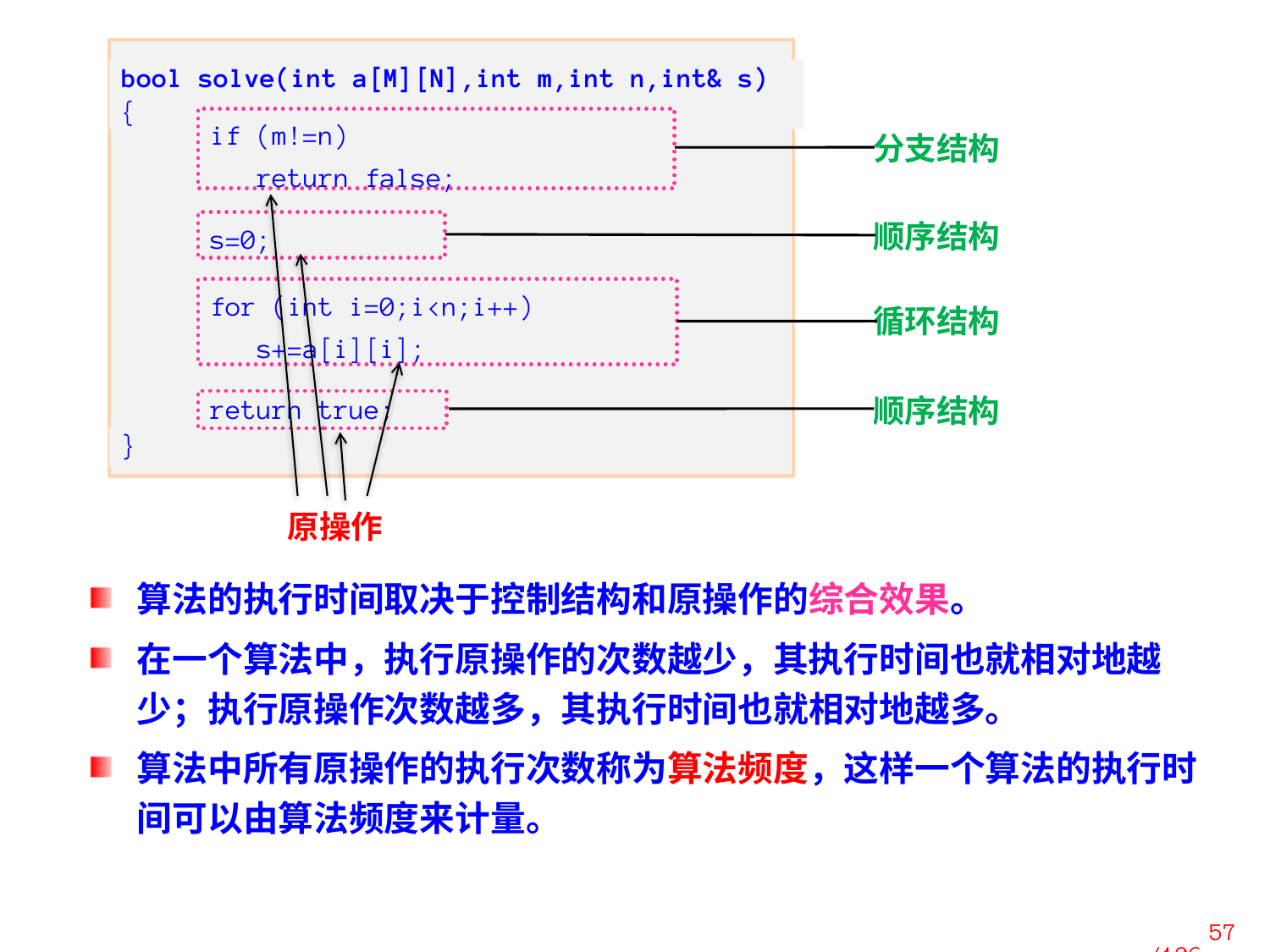

bool solve(int a[M][N],int m,int n,int& s)
{
if (m!=n)
   return false;
分支结构

顺序结构

循环结构

顺序结构

原操作
s=0;
for (int i=0;i<n;i++)
   s+=a[i][i];
return true;
}
算法的执行时间取决于控制结构和原操作的综合效果。
在一个算法中，执行原操作的次数越少，其执行时间也就相对地越少；执行原操作次数越多，其执行时间也就相对地越多。
算法中所有原操作的执行次数称为算法频度，这样一个算法的执行时间可以由算法频度来计量。
                 57/106